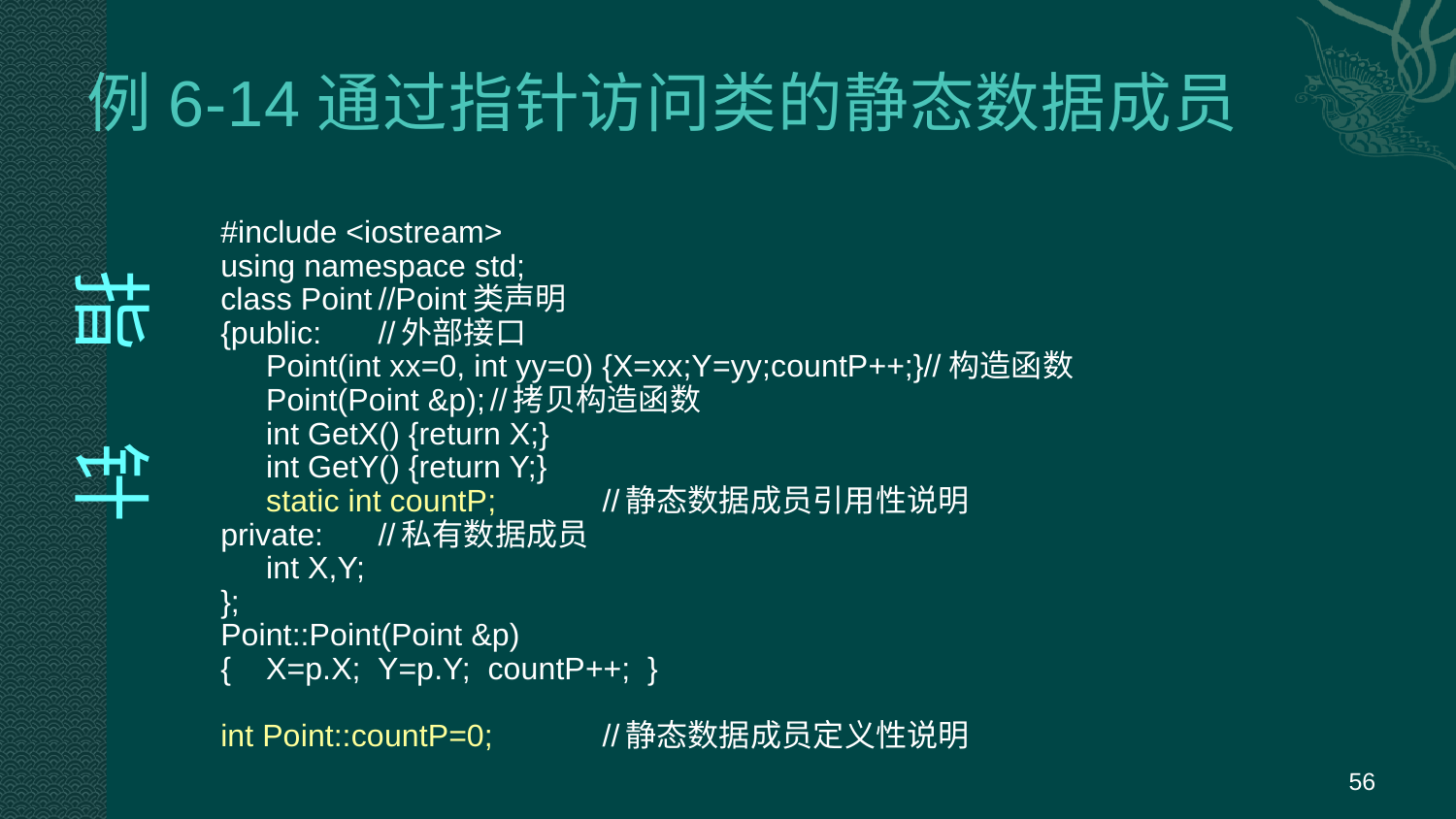

# 例6-14通过指针访问类的静态数据成员
    指     针
#include <iostream>
using namespace std;
class Point	//Point类声明
{public:	//外部接口
	Point(int xx=0, int yy=0) {X=xx;Y=yy;countP++;}//构造函数
	Point(Point &p);	//拷贝构造函数
	int GetX() {return X;}
	int GetY() {return Y;}
	static int countP;	//静态数据成员引用性说明
private:	//私有数据成员
	int X,Y;
};
Point::Point(Point &p)
{	X=p.X;  Y=p.Y;  countP++;  }

int Point::countP=0;	//静态数据成员定义性说明
56